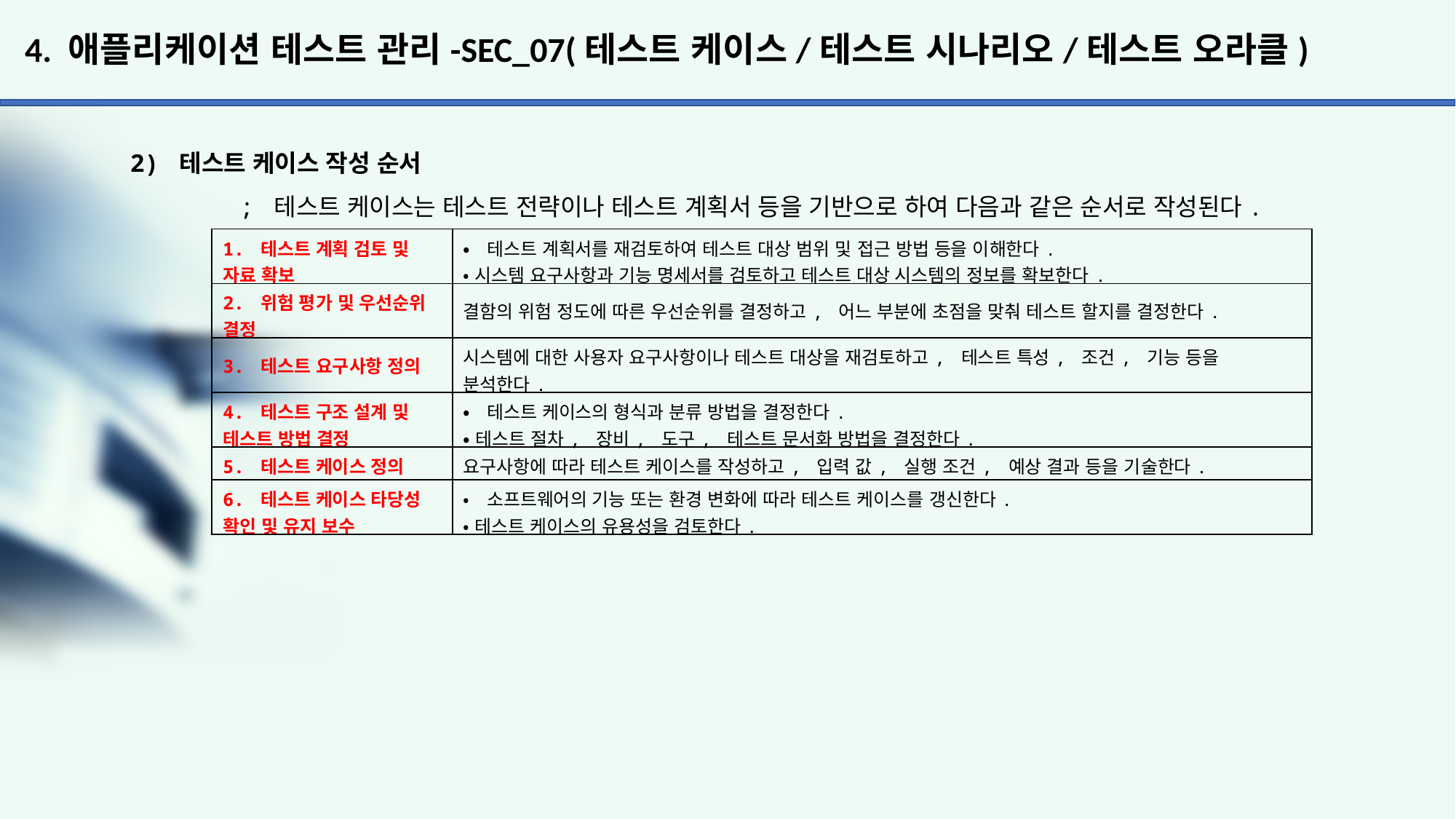

# 4. 애플리케이션 테스트 관리-SEC_07(테스트 케이스/테스트 시나리오/테스트 오라클)
2) 테스트 케이스 작성 순서
	; 테스트 케이스는 테스트 전략이나 테스트 계획서 등을 기반으로 하여 다음과 같은 순서로 작성된다.

| 1. 테스트 계획 검토 및 자료 확보 | •테스트 계획서를 재검토하여 테스트 대상 범위 및 접근 방법 등을 이해한다. •시스템 요구사항과 기능 명세서를 검토하고 테스트 대상 시스템의 정보를 확보한다. |
| --- | --- |
| 2. 위험 평가 및 우선순위 결정 | 결함의 위험 정도에 따른 우선순위를 결정하고, 어느 부분에 초점을 맞춰 테스트 할지를 결정한다. |
| 3. 테스트 요구사항 정의 | 시스템에 대한 사용자 요구사항이나 테스트 대상을 재검토하고, 테스트 특성, 조건, 기능 등을 분석한다. |
| 4. 테스트 구조 설계 및 테스트 방법 결정 | •테스트 케이스의 형식과 분류 방법을 결정한다. •테스트 절차, 장비, 도구, 테스트 문서화 방법을 결정한다. |
| 5. 테스트 케이스 정의 | 요구사항에 따라 테스트 케이스를 작성하고, 입력 값, 실행 조건, 예상 결과 등을 기술한다. |
| 6. 테스트 케이스 타당성 확인 및 유지 보수 | •소프트웨어의 기능 또는 환경 변화에 따라 테스트 케이스를 갱신한다. •테스트 케이스의 유용성을 검토한다. |